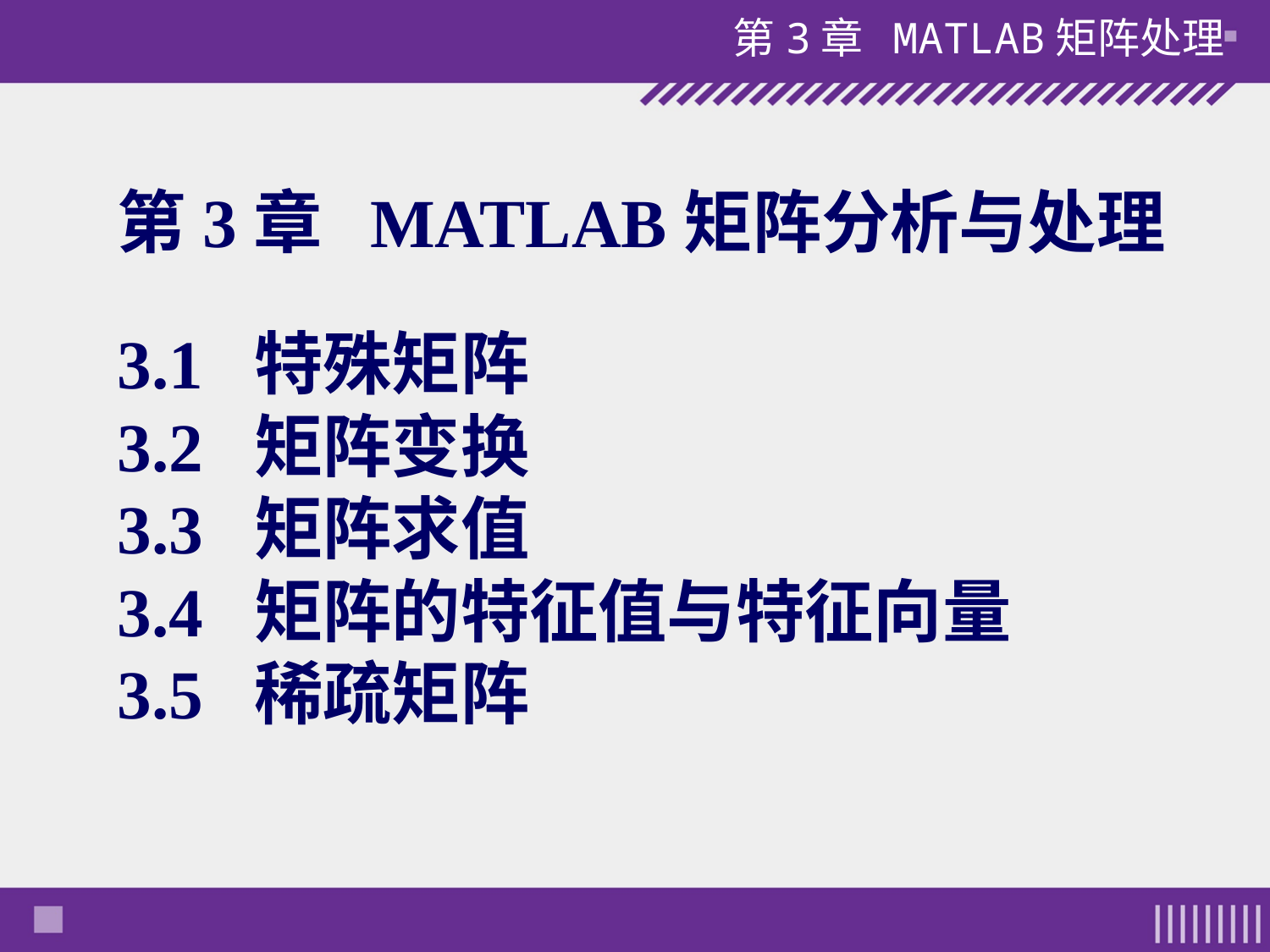

第3章  MATLAB矩阵分析与处理

3.1  特殊矩阵
3.2  矩阵变换
3.3  矩阵求值
3.4  矩阵的特征值与特征向量
3.5  稀疏矩阵